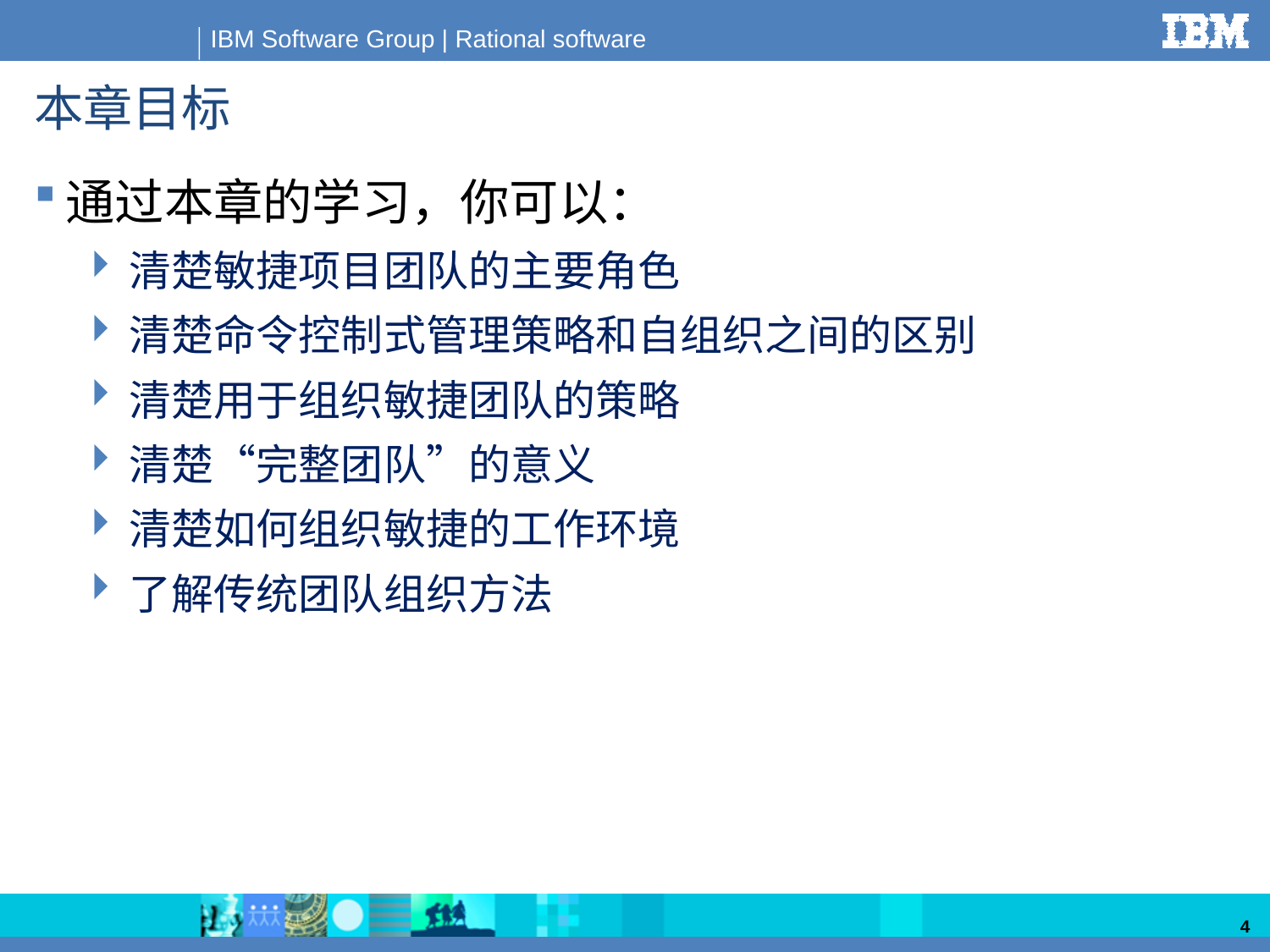

# 本章目标
通过本章的学习，你可以：
清楚敏捷项目团队的主要角色
清楚命令控制式管理策略和自组织之间的区别
清楚用于组织敏捷团队的策略
清楚“完整团队”的意义
清楚如何组织敏捷的工作环境
了解传统团队组织方法

4